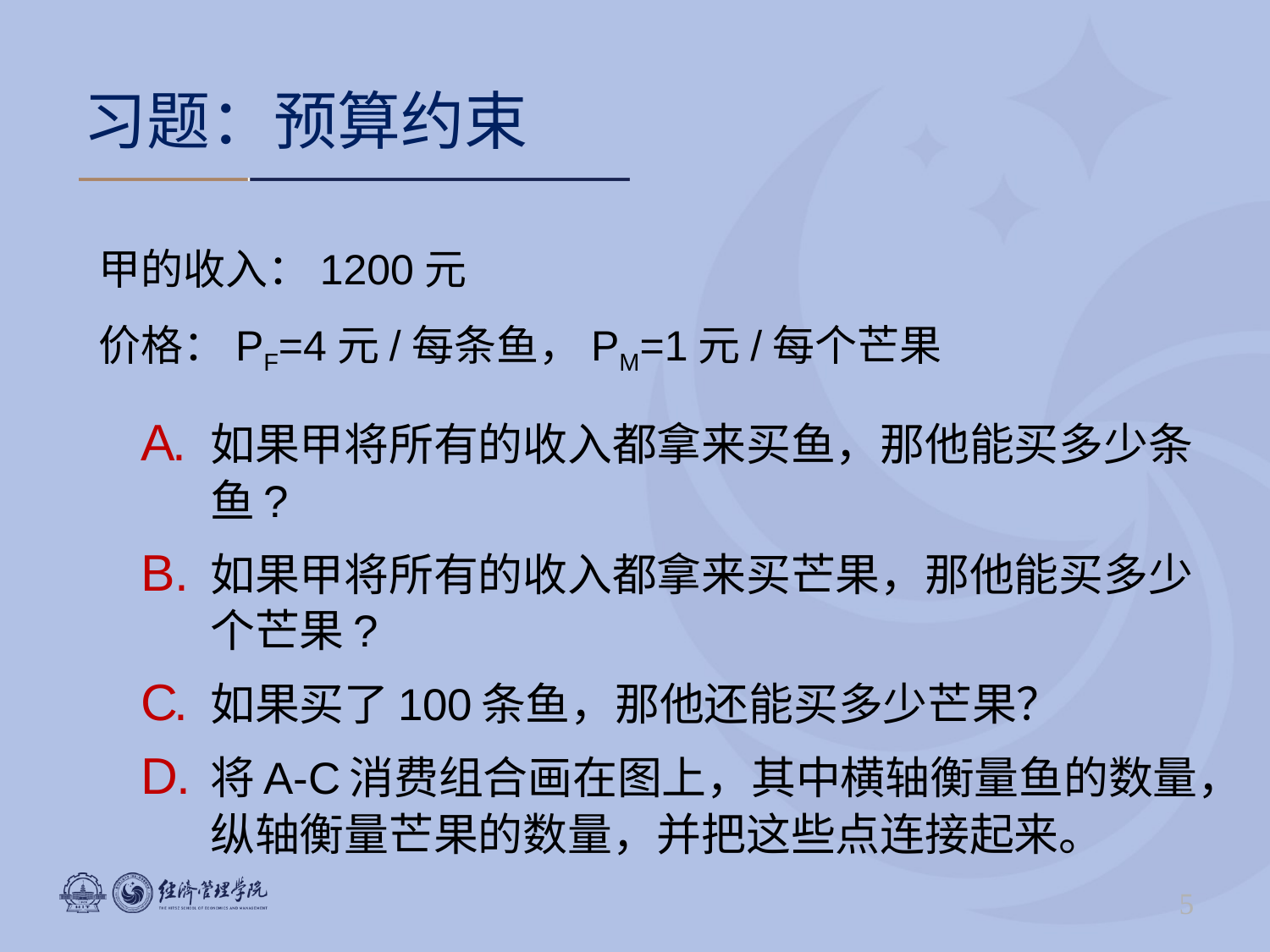

# 习题：预算约束
甲的收入：1200元
价格：PF=4元/每条鱼，PM=1元/每个芒果
如果甲将所有的收入都拿来买鱼，那他能买多少条鱼?
如果甲将所有的收入都拿来买芒果，那他能买多少个芒果?
如果买了100条鱼，那他还能买多少芒果？
将A-C消费组合画在图上，其中横轴衡量鱼的数量，纵轴衡量芒果的数量，并把这些点连接起来。